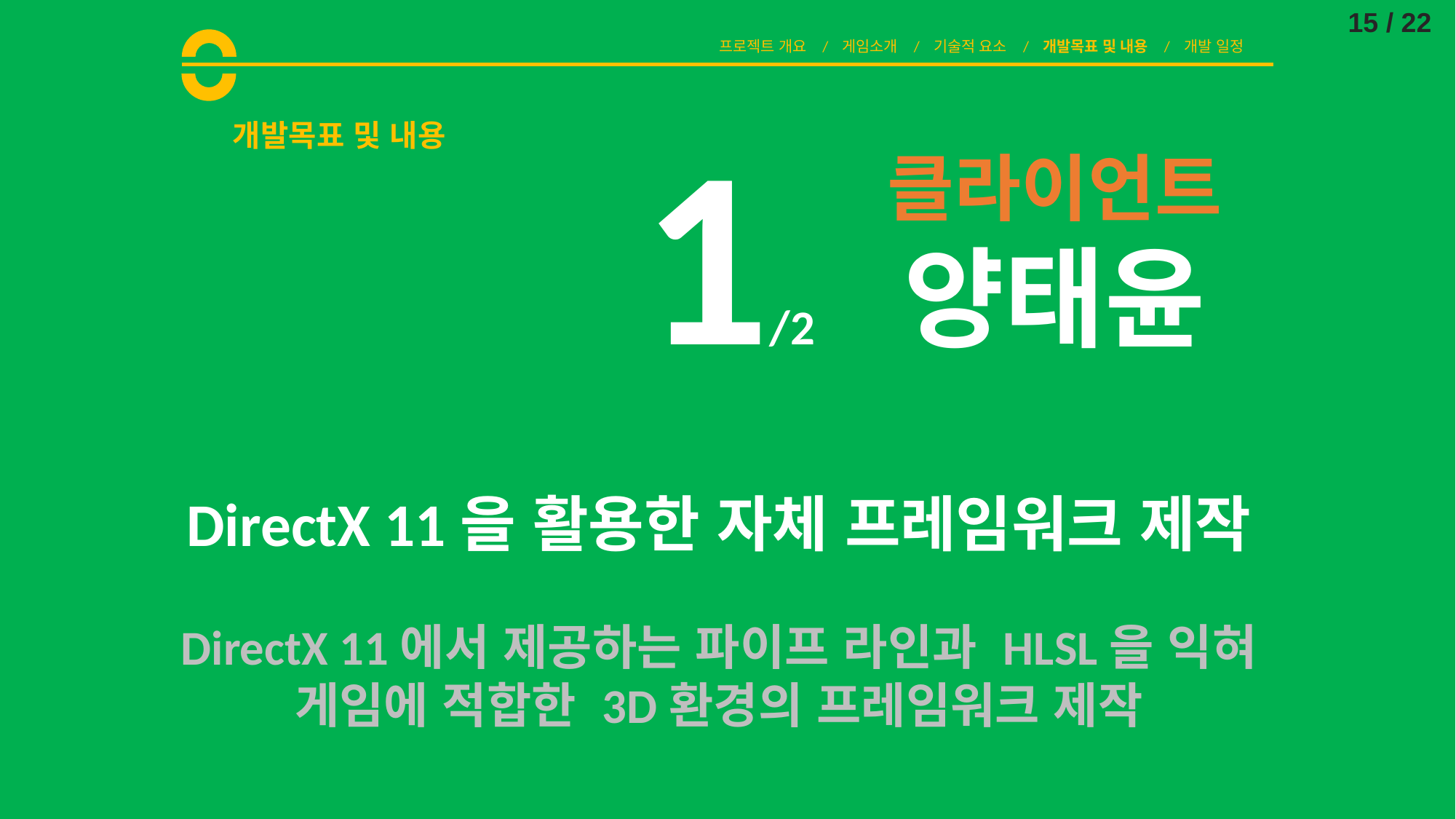

15 / 22

프로젝트 개요   /   게임소개   /   기술적 요소   /   개발목표 및 내용   /   개발 일정

1/2
# 개발목표 및 내용
클라이언트
양태윤

DirectX 11을 활용한 자체 프레임워크 제작

DirectX 11에서 제공하는 파이프 라인과 HLSL을 익혀
게임에 적합한 3D환경의 프레임워크 제작